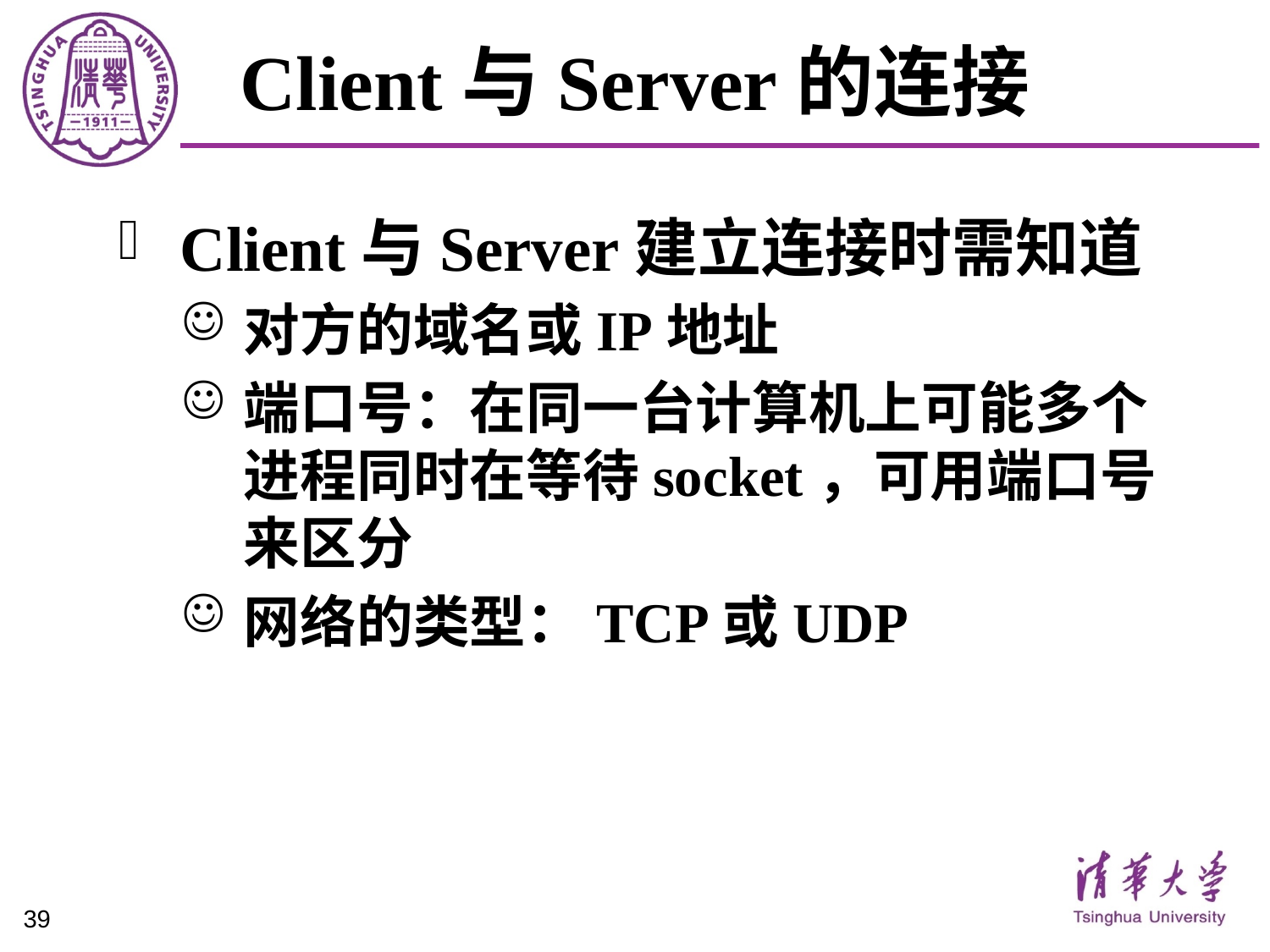

# Client与Server的连接
Client与Server建立连接时需知道
对方的域名或IP地址
端口号：在同一台计算机上可能多个进程同时在等待socket，可用端口号来区分
网络的类型：TCP或UDP
39